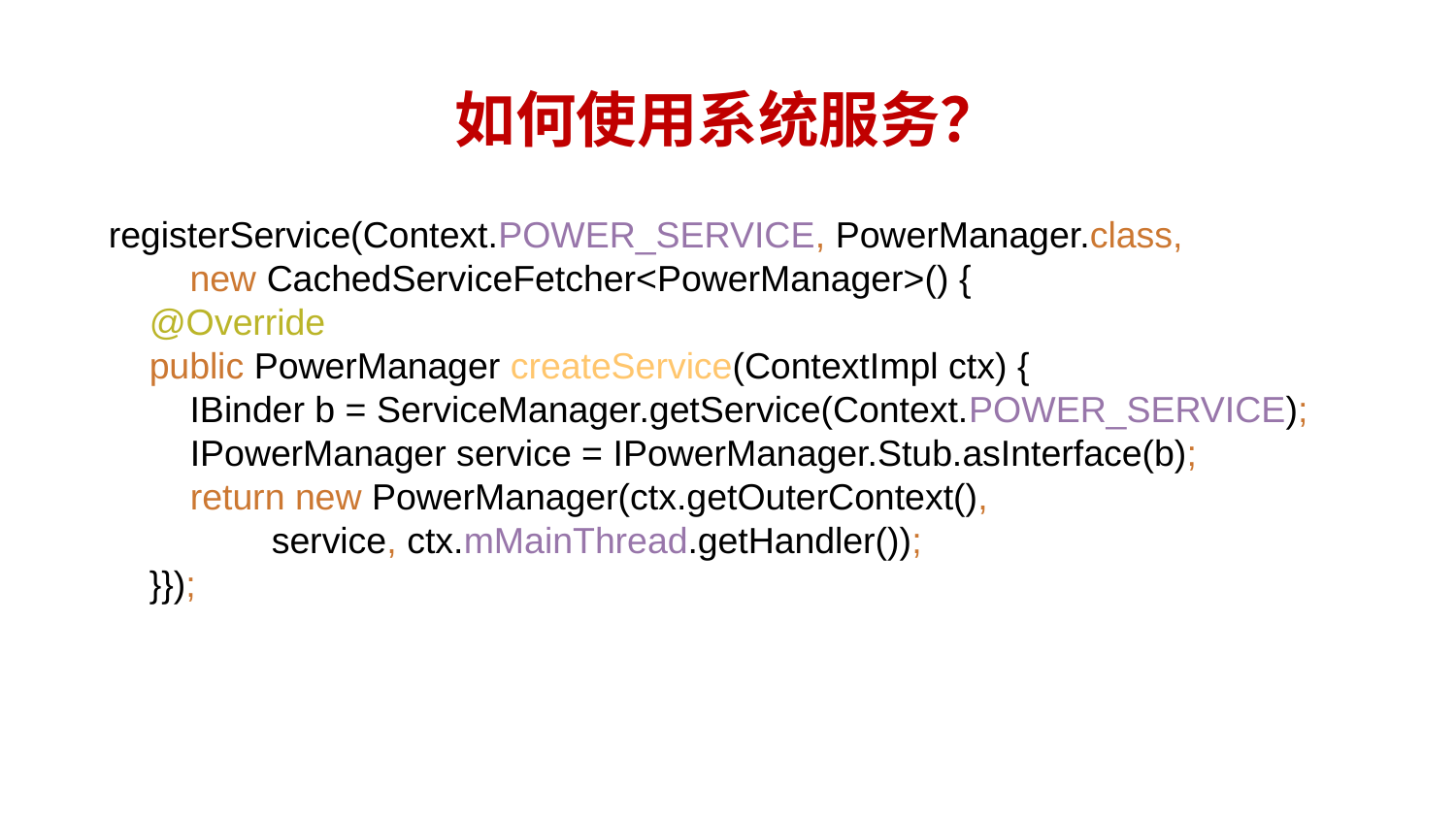

# 如何使用系统服务？
registerService(Context.POWER_SERVICE, PowerManager.class,
        new CachedServiceFetcher<PowerManager>() {
    @Override
    public PowerManager createService(ContextImpl ctx) {
        IBinder b = ServiceManager.getService(Context.POWER_SERVICE);
        IPowerManager service = IPowerManager.Stub.asInterface(b);
        return new PowerManager(ctx.getOuterContext(),
                service, ctx.mMainThread.getHandler());
    }});